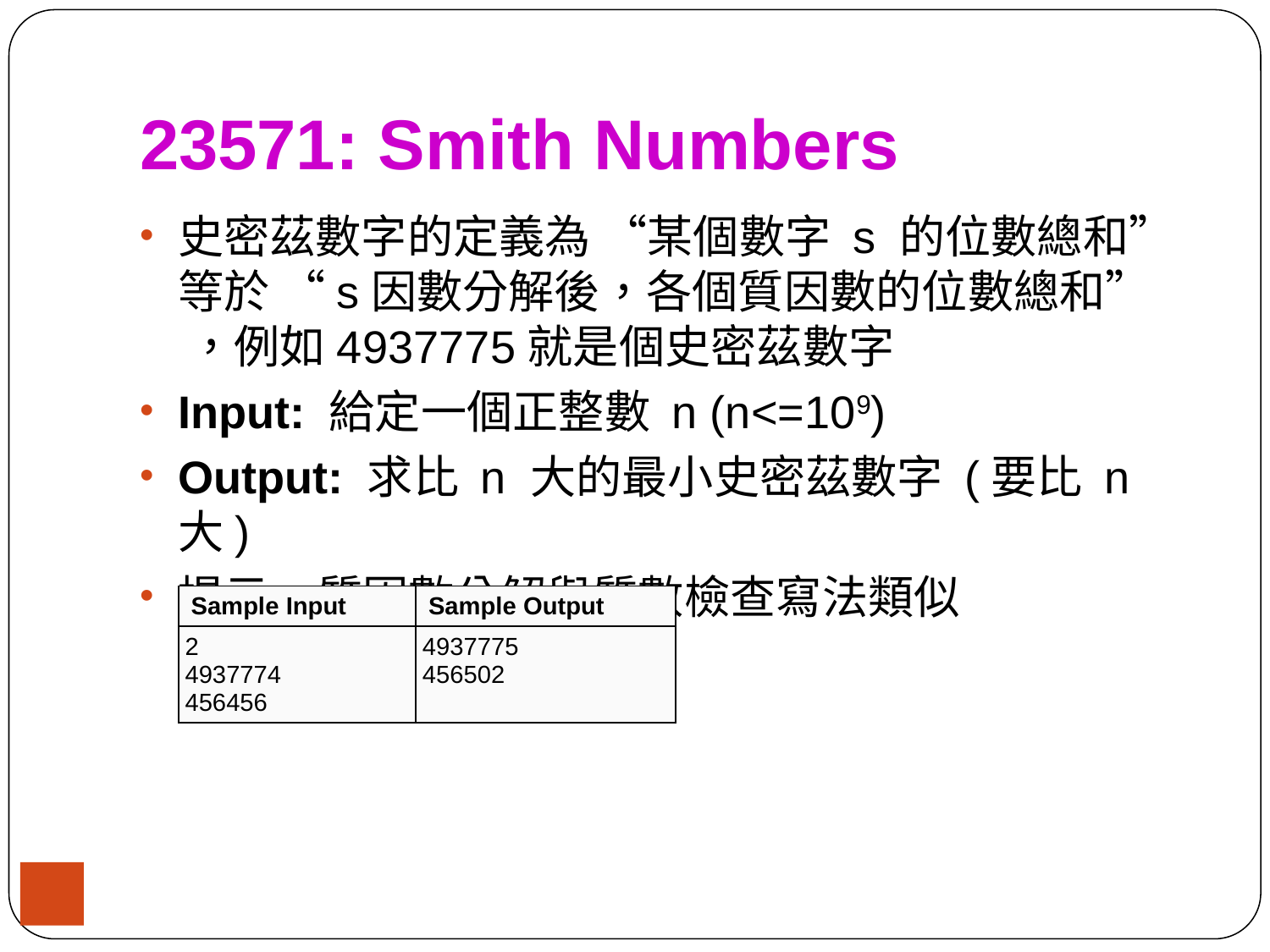

# 23571: Smith Numbers
史密茲數字的定義為 “某個數字 s 的位數總和” 等於 “s因數分解後，各個質因數的位數總和” ，例如4937775就是個史密茲數字
Input: 給定一個正整數 n (n<=109)
Output: 求比 n 大的最小史密茲數字 (要比 n 大)
提示: 質因數分解與質數檢查寫法類似
| Sample Input | Sample Output |
| --- | --- |
| 2 4937774 456456 | 4937775 456502 |